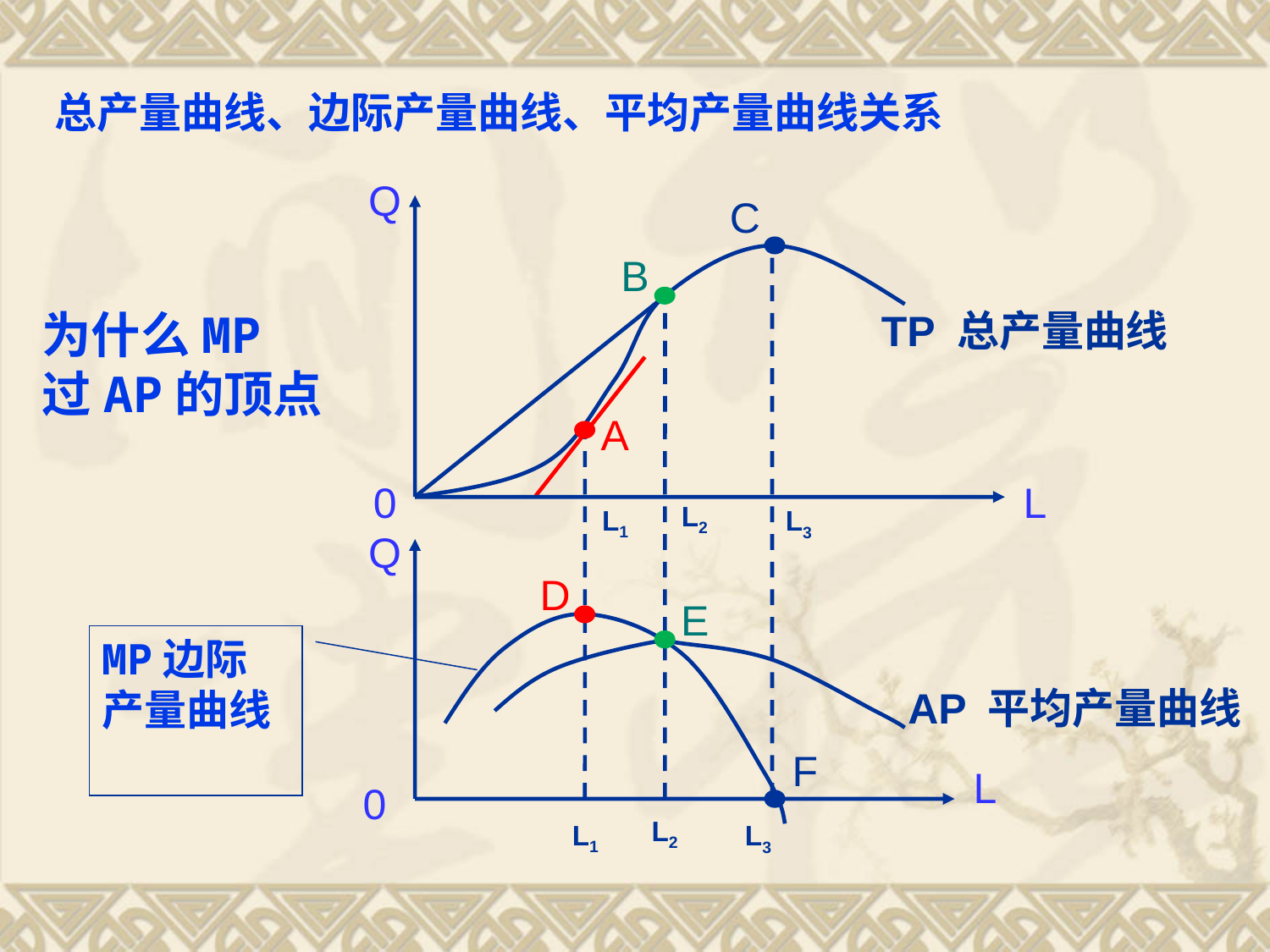

总产量曲线、边际产量曲线、平均产量曲线关系
Q

C
为什么MP
过AP的顶点

B

TP 总产量曲线
A

0
L
L1
L2
L3

Q

D
E

MP边际产量曲线

AP 平均产量曲线
F
L
0

L1
L2
L3